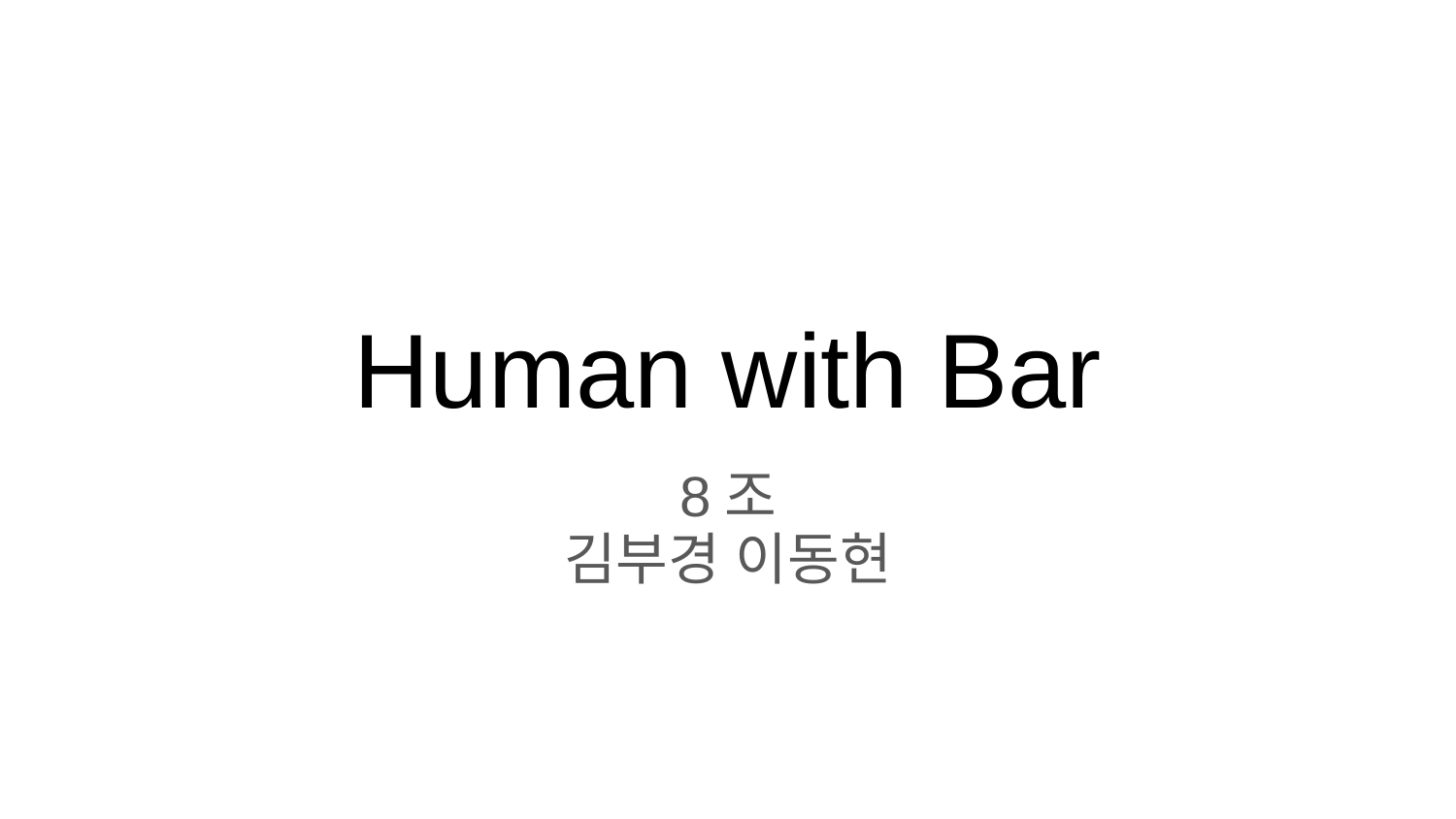

# Human with Bar
8조
김부경 이동현